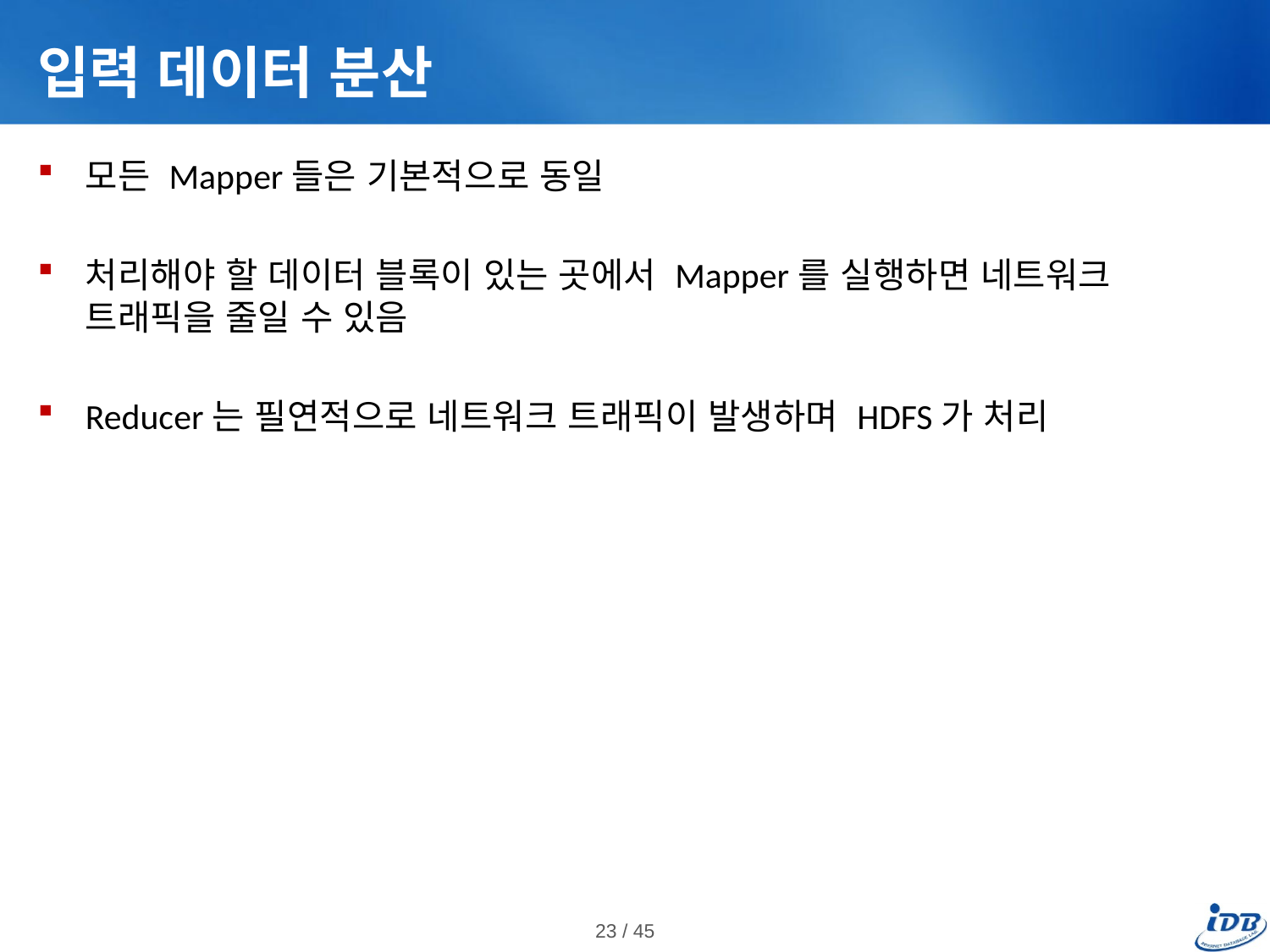

# 입력 데이터 분산
모든 Mapper들은 기본적으로 동일

처리해야 할 데이터 블록이 있는 곳에서 Mapper를 실행하면 네트워크 트래픽을 줄일 수 있음

Reducer는 필연적으로 네트워크 트래픽이 발생하며 HDFS가 처리